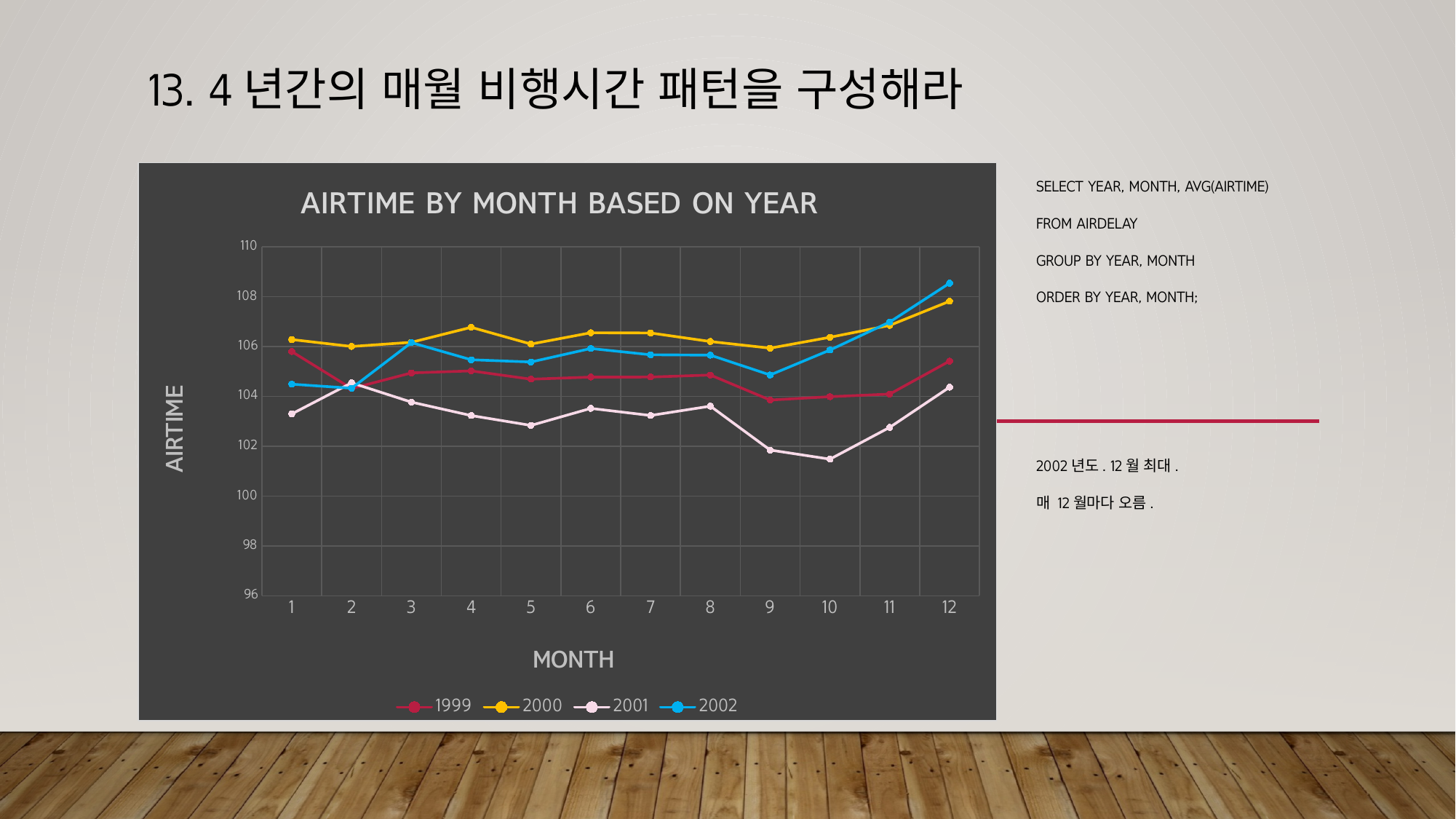

# 13. 4년간의 매월 비행시간 패턴을 구성해라

### Chart: AIRTIME BY MONTH BASED ON YEAR

| Category | 1999 | 2000 | 2001 | 2002 |
|---|---|---|---|---|
| 1 | 105.793355486415 | 106.274113421745 | 103.290812337695 | 104.484336241678 |
| 2 | 104.310789314085 | 105.996999262075 | 104.537730936251 | 104.32269838576 |
| 3 | 104.937560592107 | 106.16374991785 | 103.764048211584 | 106.15145201877 |
| 4 | 105.01841567125 | 106.765899699515 | 103.227013950744 | 105.463606666451 |
| 5 | 104.686227699598 | 106.09297382183 | 102.829783794706 | 105.372983590052 |
| 6 | 104.769385934635 | 106.548051971095 | 103.512996913021 | 105.915571669346 |
| 7 | 104.772025731203 | 106.539435409016 | 103.229591167405 | 105.664070291988 |
| 8 | 104.851680289671 | 106.194907422027 | 103.602278930002 | 105.648656101336 |
| 9 | 103.849224465905 | 105.929349835195 | 101.842438741704 | 104.853544890041 |
| 10 | 103.983698555779 | 106.36682628067 | 101.477215152147 | 105.854108726571 |
| 11 | 104.088406796664 | 106.843442182097 | 102.752391833803 | 106.976769090355 |
| 12 | 105.409180657955 | 107.809636374119 | 104.361971708347 | 108.534953405805 |
SELECT YEAR, MONTH, AVG(AIRTIME)
FROM AIRDELAY
GROUP BY YEAR, MONTH
ORDER BY YEAR, MONTH;
2002년도. 12월 최대.
매 12월마다 오름.